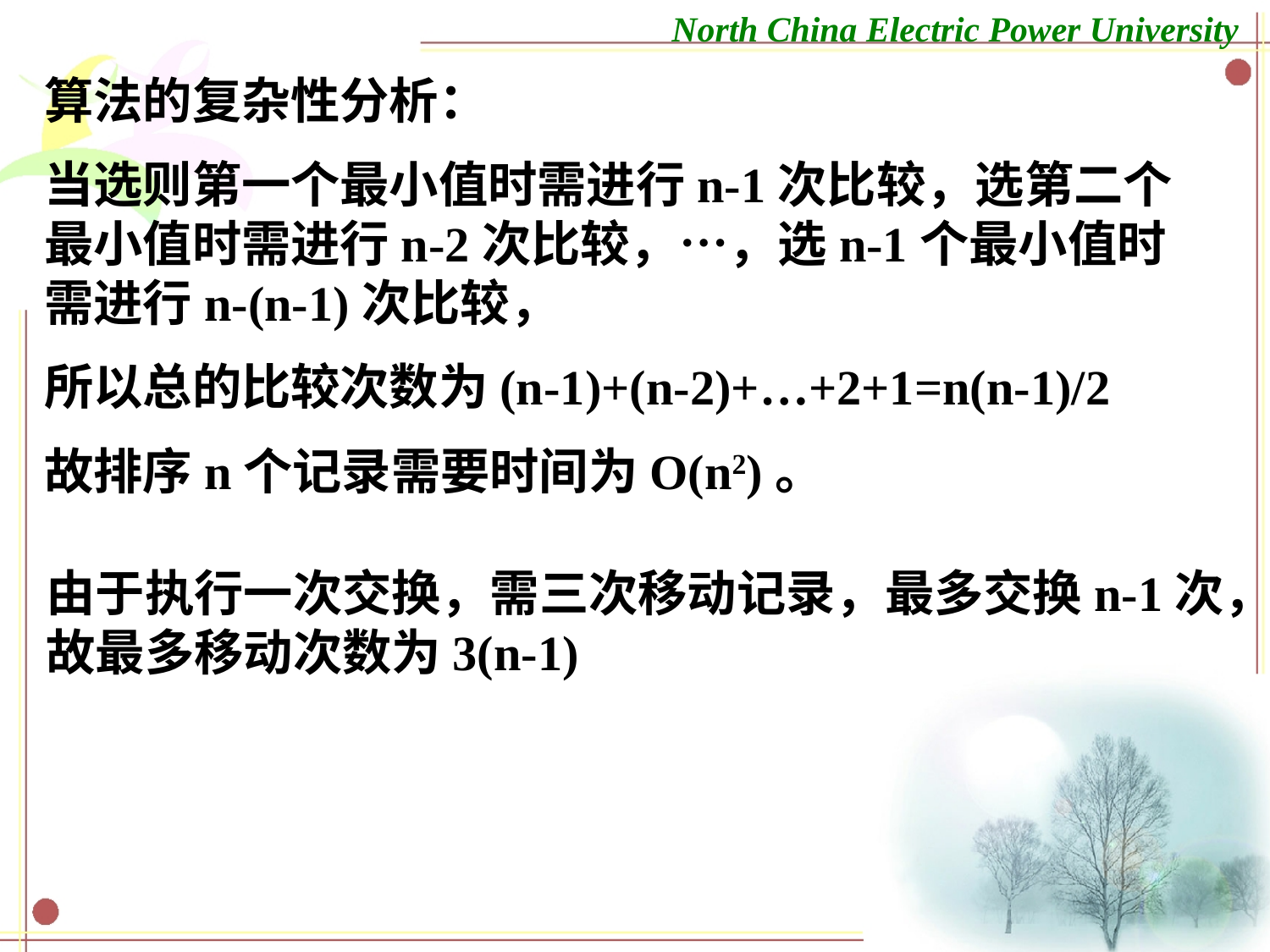

算法的复杂性分析：
当选则第一个最小值时需进行n-1次比较，选第二个最小值时需进行n-2次比较，…，选n-1个最小值时需进行n-(n-1)次比较，
所以总的比较次数为(n-1)+(n-2)+…+2+1=n(n-1)/2
故排序n个记录需要时间为O(n2)。
由于执行一次交换，需三次移动记录，最多交换n-1次，故最多移动次数为3(n-1)